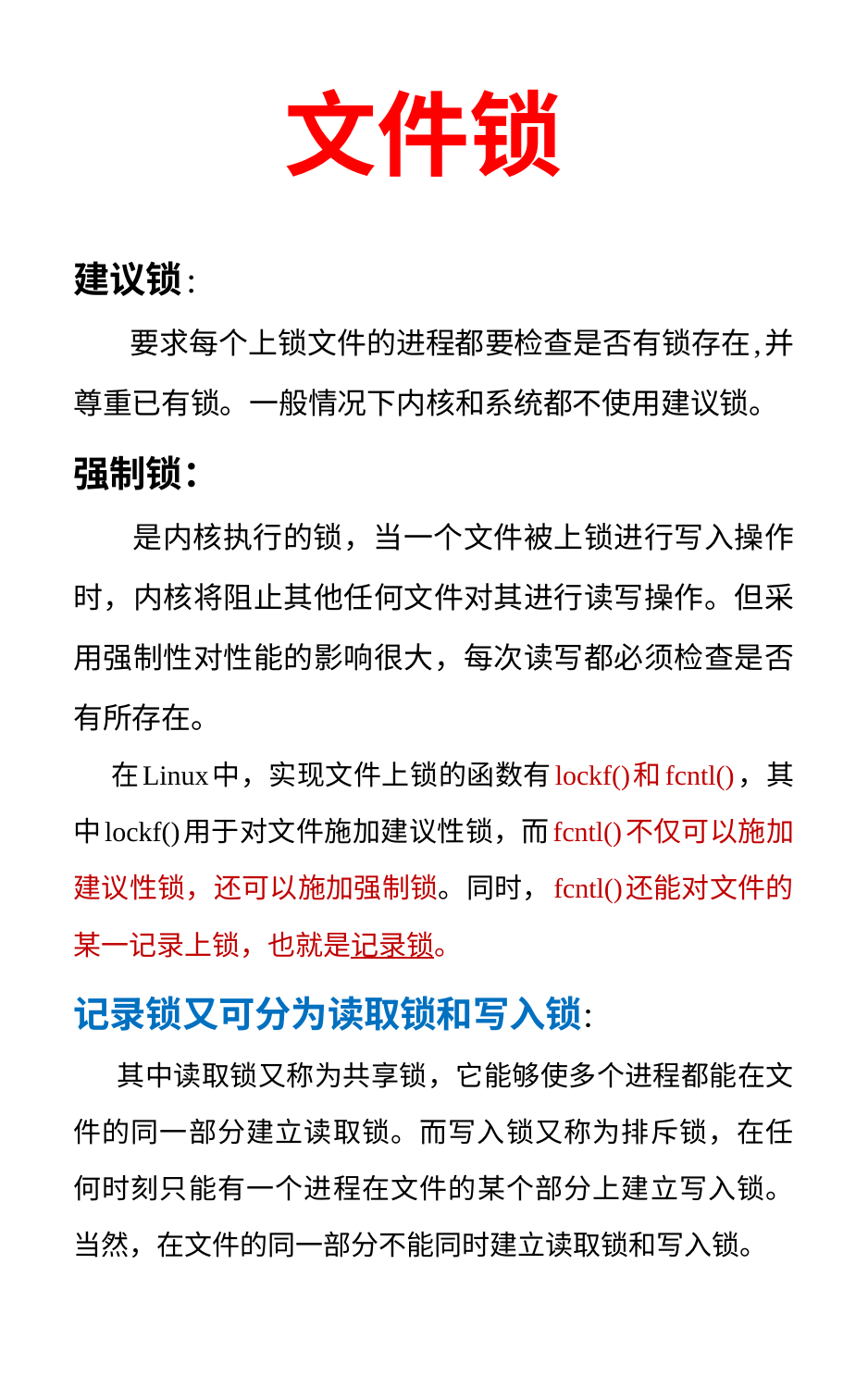

# 文件锁
建议锁:
        要求每个上锁文件的进程都要检查是否有锁存在,并尊重已有锁。一般情况下内核和系统都不使用建议锁。
强制锁：
        是内核执行的锁，当一个文件被上锁进行写入操作时，内核将阻止其他任何文件对其进行读写操作。但采用强制性对性能的影响很大，每次读写都必须检查是否有所存在。
     在Linux中，实现文件上锁的函数有lockf()和fcntl()，其中lockf()用于对文件施加建议性锁，而fcntl()不仅可以施加建议性锁，还可以施加强制锁。同时，fcntl()还能对文件的某一记录上锁，也就是记录锁。
记录锁又可分为读取锁和写入锁：
      其中读取锁又称为共享锁，它能够使多个进程都能在文件的同一部分建立读取锁。而写入锁又称为排斥锁，在任何时刻只能有一个进程在文件的某个部分上建立写入锁。当然，在文件的同一部分不能同时建立读取锁和写入锁。